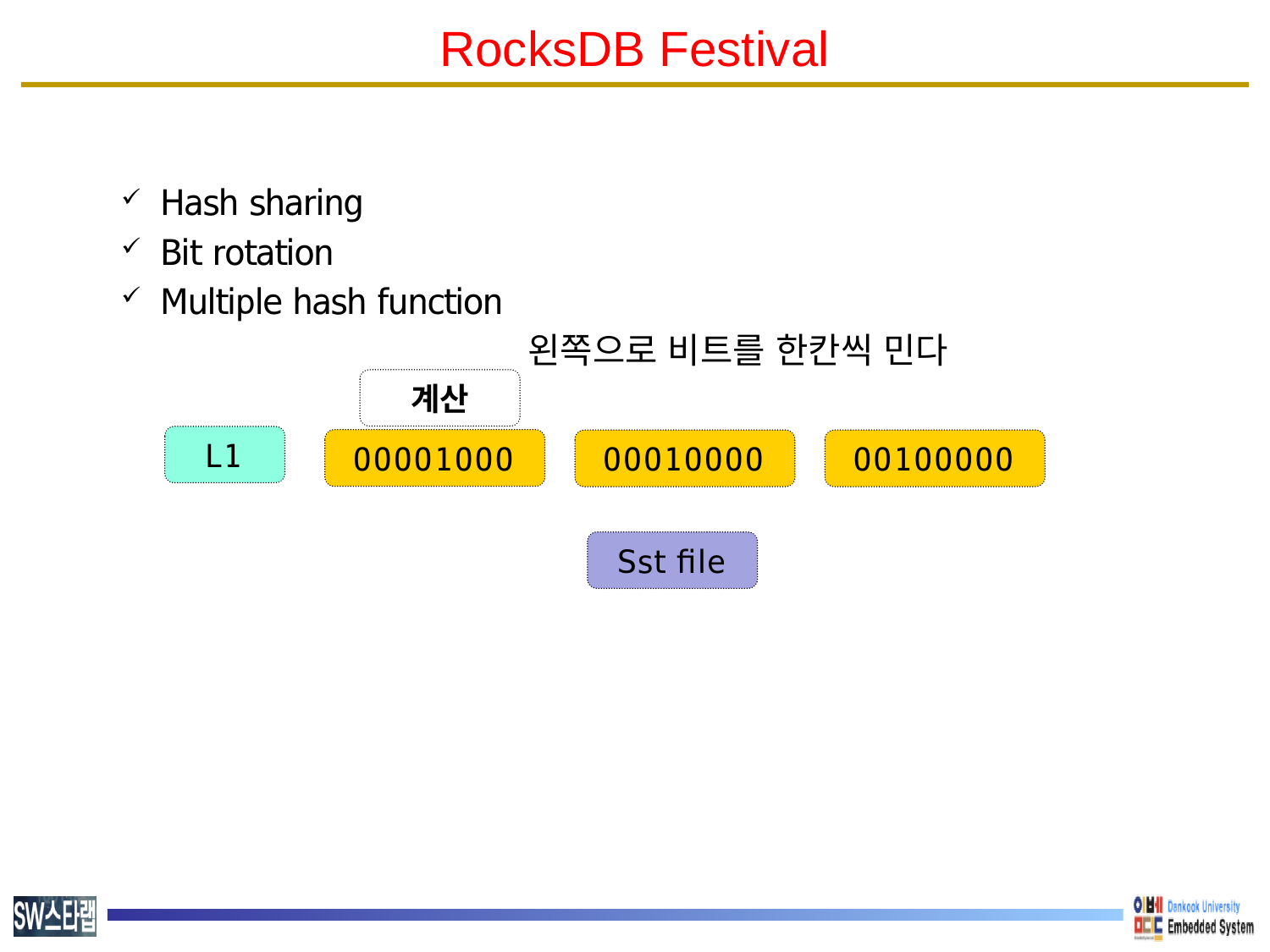

# RocksDB Festival

Hash sharing
Bit rotation
Multiple hash function
                                        왼쪽으로 비트를 한칸씩 민다
계산
L1
00001000
00010000
00100000
Sst file